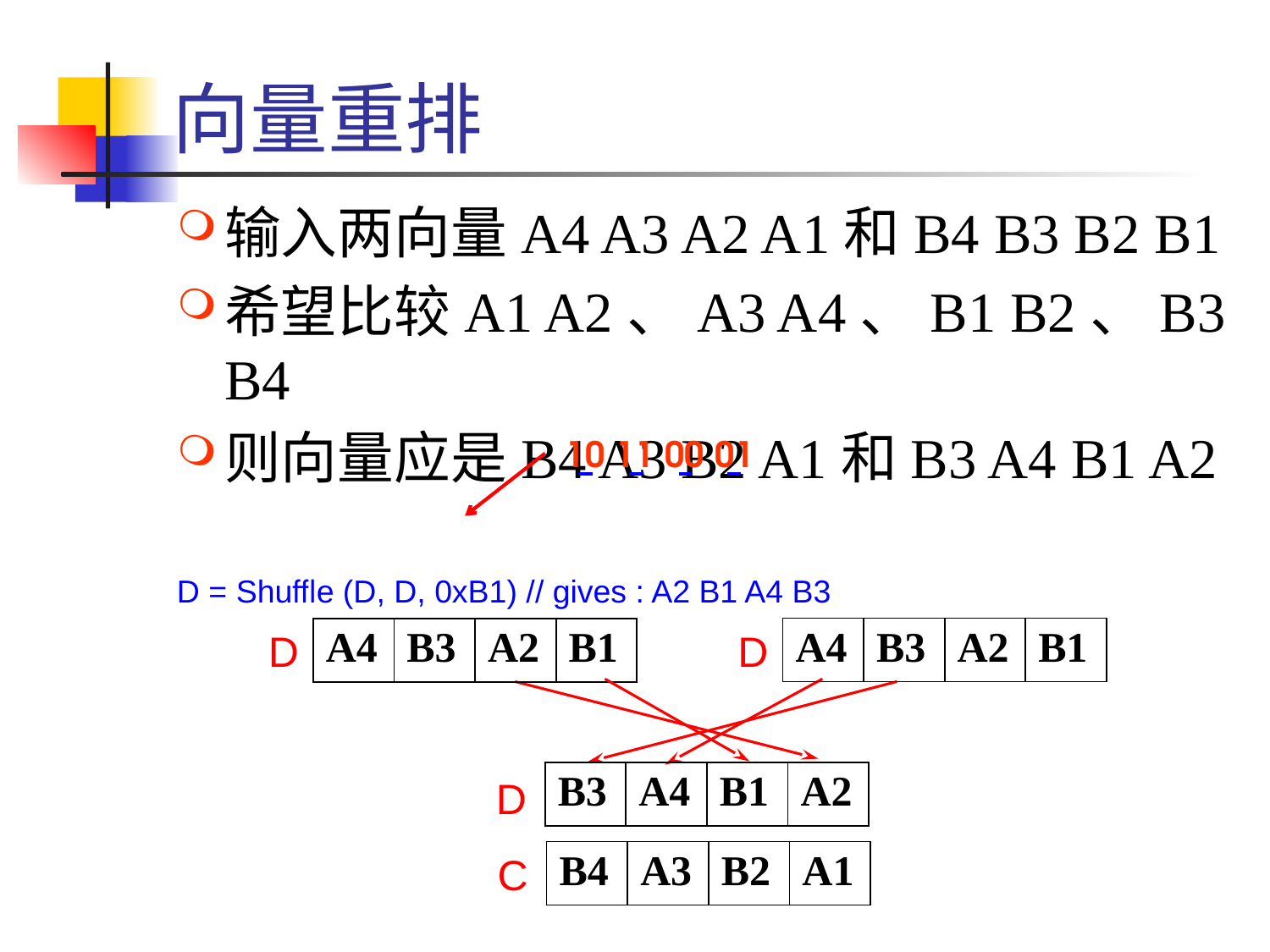

# 向量重排
输入两向量A4 A3 A2 A1和B4 B3 B2 B1
希望比较A1 A2、A3 A4、B1 B2、B3 B4
则向量应是B4 A3 B2 A1和B3 A4 B1 A2

D = Shuﬄe (D, D, 0xB1) // gives : A2 B1 A4 B3

10 11 00 01
| A4 | B3 | A2 | B1 |
| --- | --- | --- | --- |
D
D
| A4 | B3 | A2 | B1 |
| --- | --- | --- | --- |
| B3 | A4 | B1 | A2 |
| --- | --- | --- | --- |
D
| B4 | A3 | B2 | A1 |
| --- | --- | --- | --- |
C